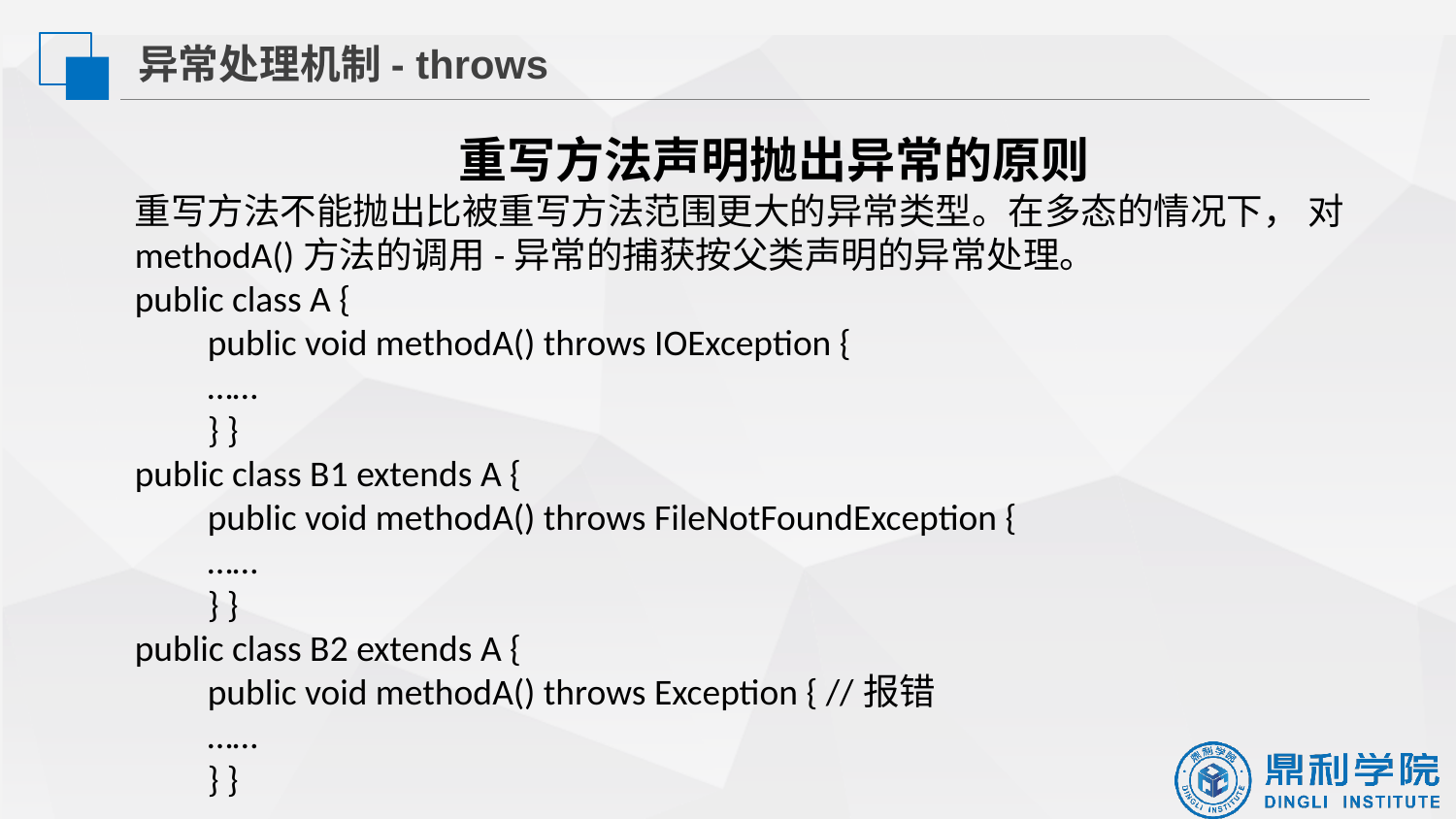

异常处理机制- throws
重写方法声明抛出异常的原则
重写方法不能抛出比被重写方法范围更大的异常类型。在多态的情况下， 对methodA()方法的调用-异常的捕获按父类声明的异常处理。
public class A {
public void methodA() throws IOException {
……
} }
public class B1 extends A {
public void methodA() throws FileNotFoundException {
……
} }
public class B2 extends A {
public void methodA() throws Exception { //报错
……
} }